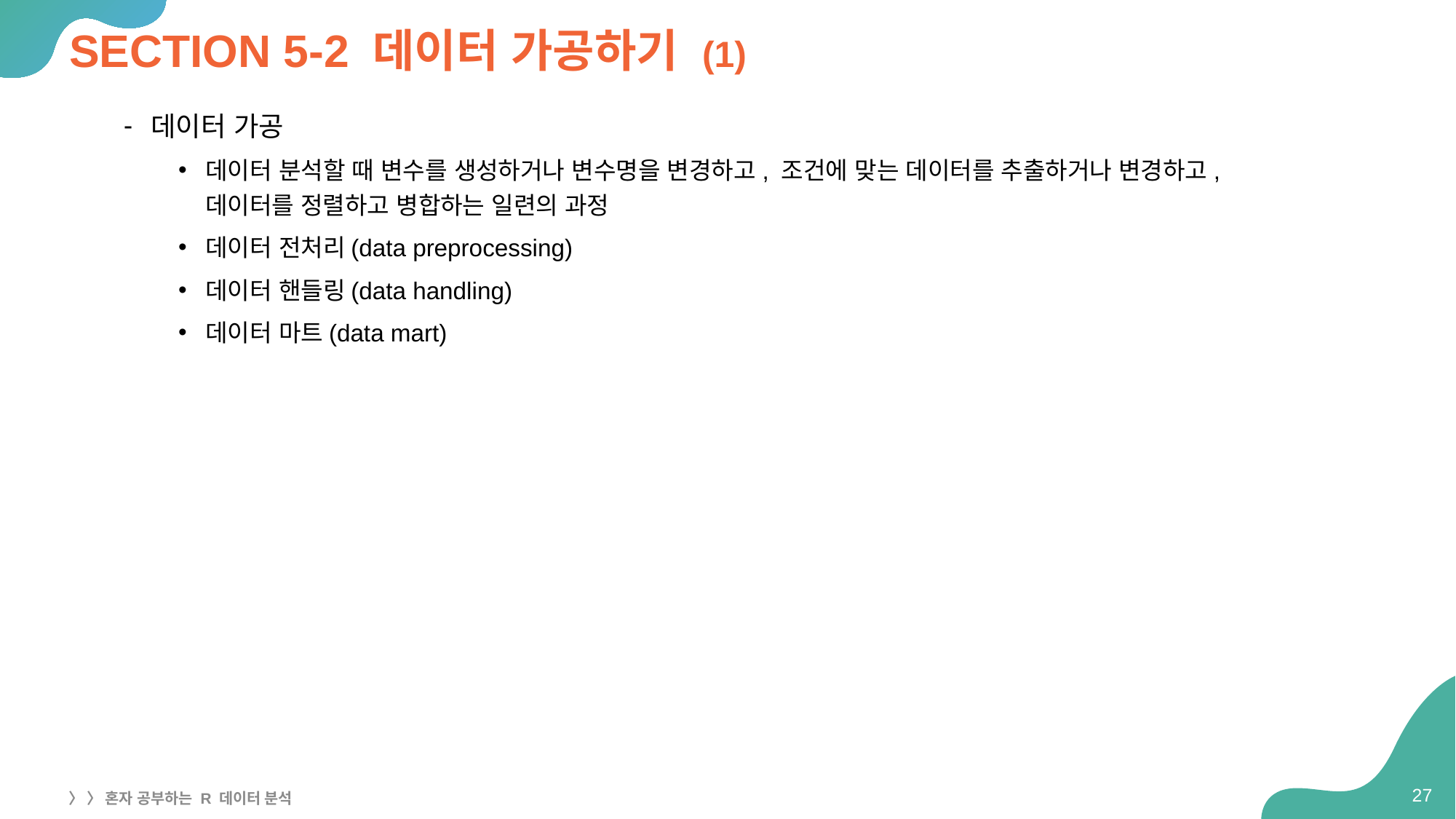

# SECTION 5-2 데이터 가공하기 (1)
데이터 가공
데이터 분석할 때 변수를 생성하거나 변수명을 변경하고, 조건에 맞는 데이터를 추출하거나 변경하고,
데이터를 정렬하고 병합하는 일련의 과정
데이터 전처리(data preprocessing)
데이터 핸들링(data handling)
데이터 마트(data mart)

27
〉 〉 혼자 공부하는 R 데이터 분석